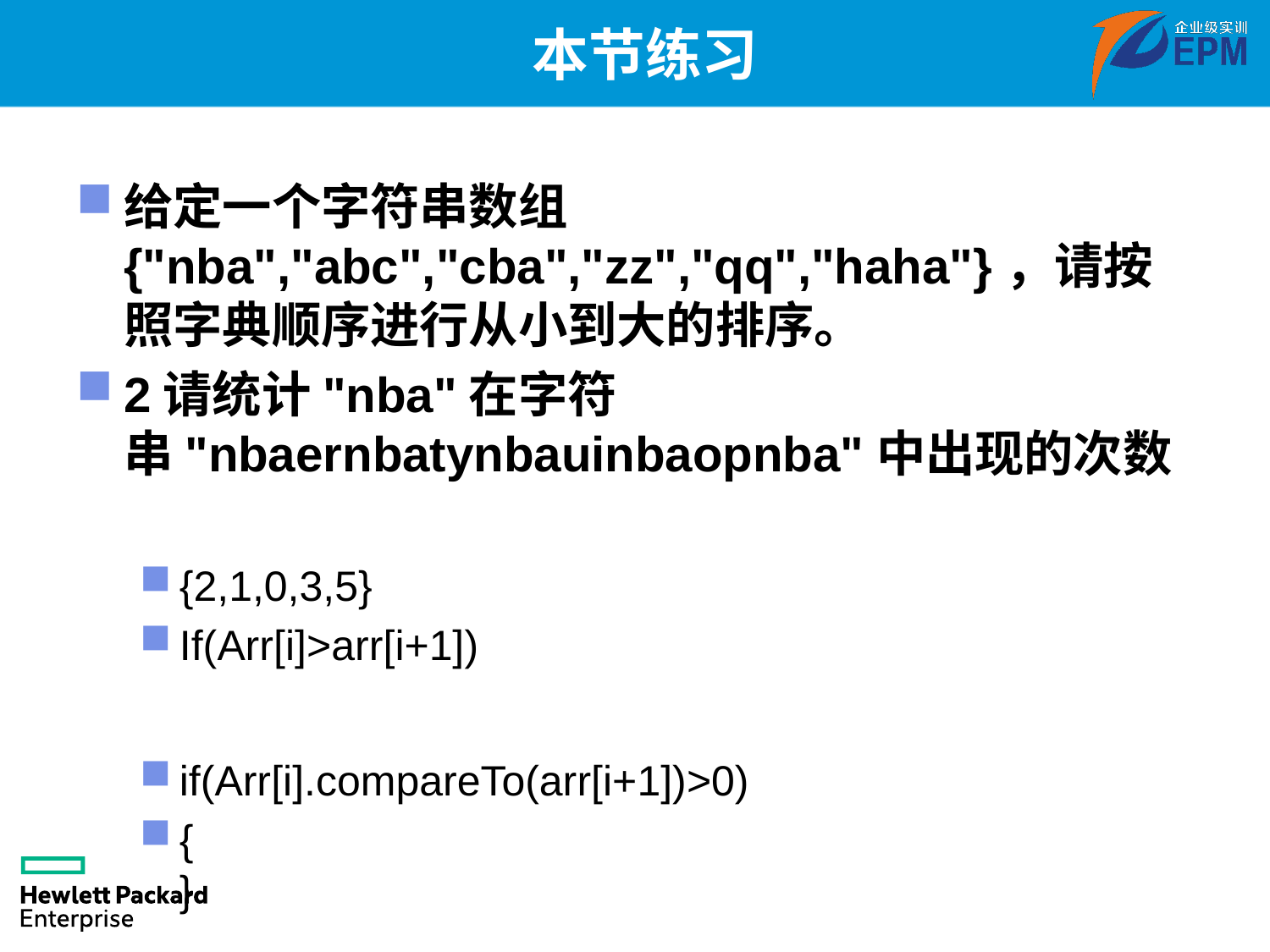

# 本节练习
给定一个字符串数组{"nba","abc","cba","zz","qq","haha"}，请按照字典顺序进行从小到大的排序。
2请统计"nba"在字符串"nbaernbatynbauinbaopnba"中出现的次数

{2,1,0,3,5}
If(Arr[i]>arr[i+1])

if(Arr[i].compareTo(arr[i+1])>0)
{
}